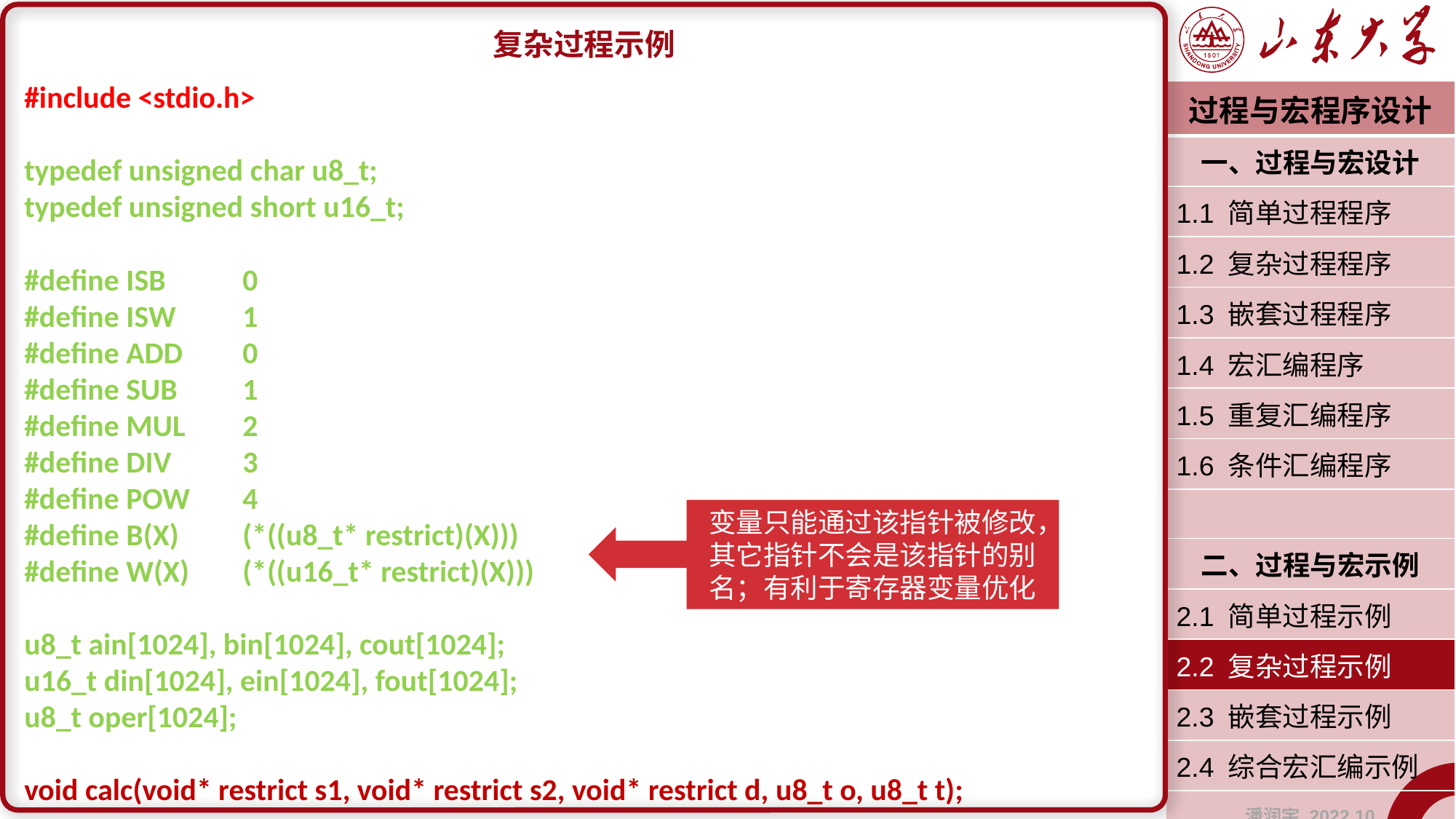

复杂过程示例
#include <stdio.h>

typedef unsigned char u8_t;
typedef unsigned short u16_t;

#define ISB	0
#define ISW	1
#define ADD	0
#define SUB	1
#define MUL	2
#define DIV	3
#define POW	4
#define B(X)	(*((u8_t* restrict)(X)))
#define W(X)	(*((u16_t* restrict)(X)))

u8_t ain[1024], bin[1024], cout[1024];
u16_t din[1024], ein[1024], fout[1024];
u8_t oper[1024];

void calc(void* restrict s1, void* restrict s2, void* restrict d, u8_t o, u8_t t);
| 过程与宏程序设计 |
| --- |
| 一、过程与宏设计 |
| 1.1 简单过程程序 |
| 1.2 复杂过程程序 |
| 1.3 嵌套过程程序 |
| 1.4 宏汇编程序 |
| 1.5 重复汇编程序 |
| 1.6 条件汇编程序 |
|  |
| 二、过程与宏示例 |
| 2.1 简单过程示例 |
| 2.2 复杂过程示例 |
| 2.3 嵌套过程示例 |
| 2.4 综合宏汇编示例 |
| 潘润宇 2022.10 |
变量只能通过该指针被修改，其它指针不会是该指针的别名；有利于寄存器变量优化